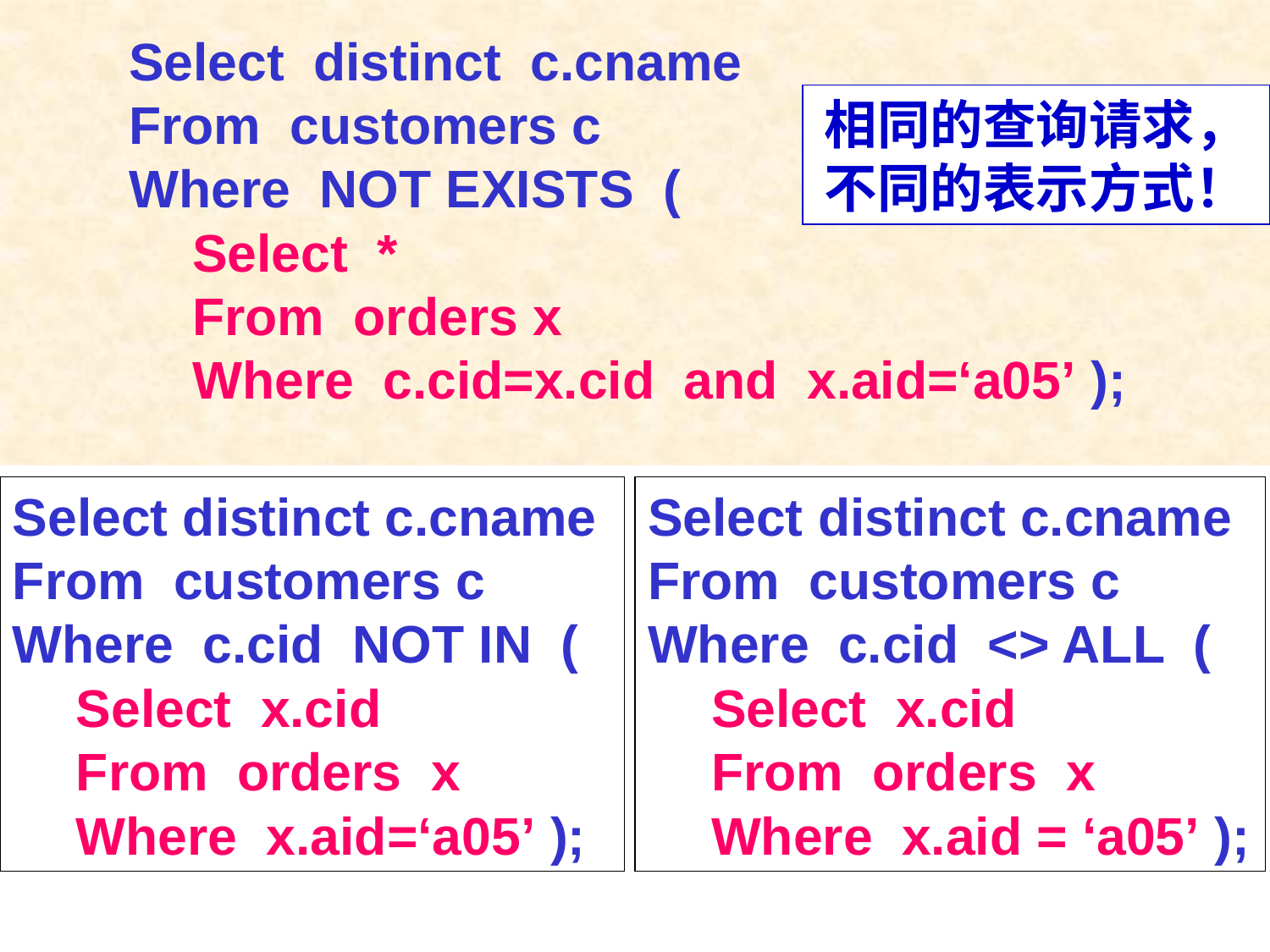

Select  distinct  c.cname
From  customers c
Where  NOT EXISTS  (
Select  *
From  orders x
Where  c.cid=x.cid  and  x.aid=‘a05’ );
相同的查询请求，
不同的表示方式！

Select distinct c.cname
From  customers c
Where  c.cid  NOT IN  (
Select  x.cid
From  orders  x
Where  x.aid=‘a05’ );
Select distinct c.cname
From  customers c
Where  c.cid  <> ALL  (
Select  x.cid
From  orders  x
Where  x.aid = ‘a05’ );